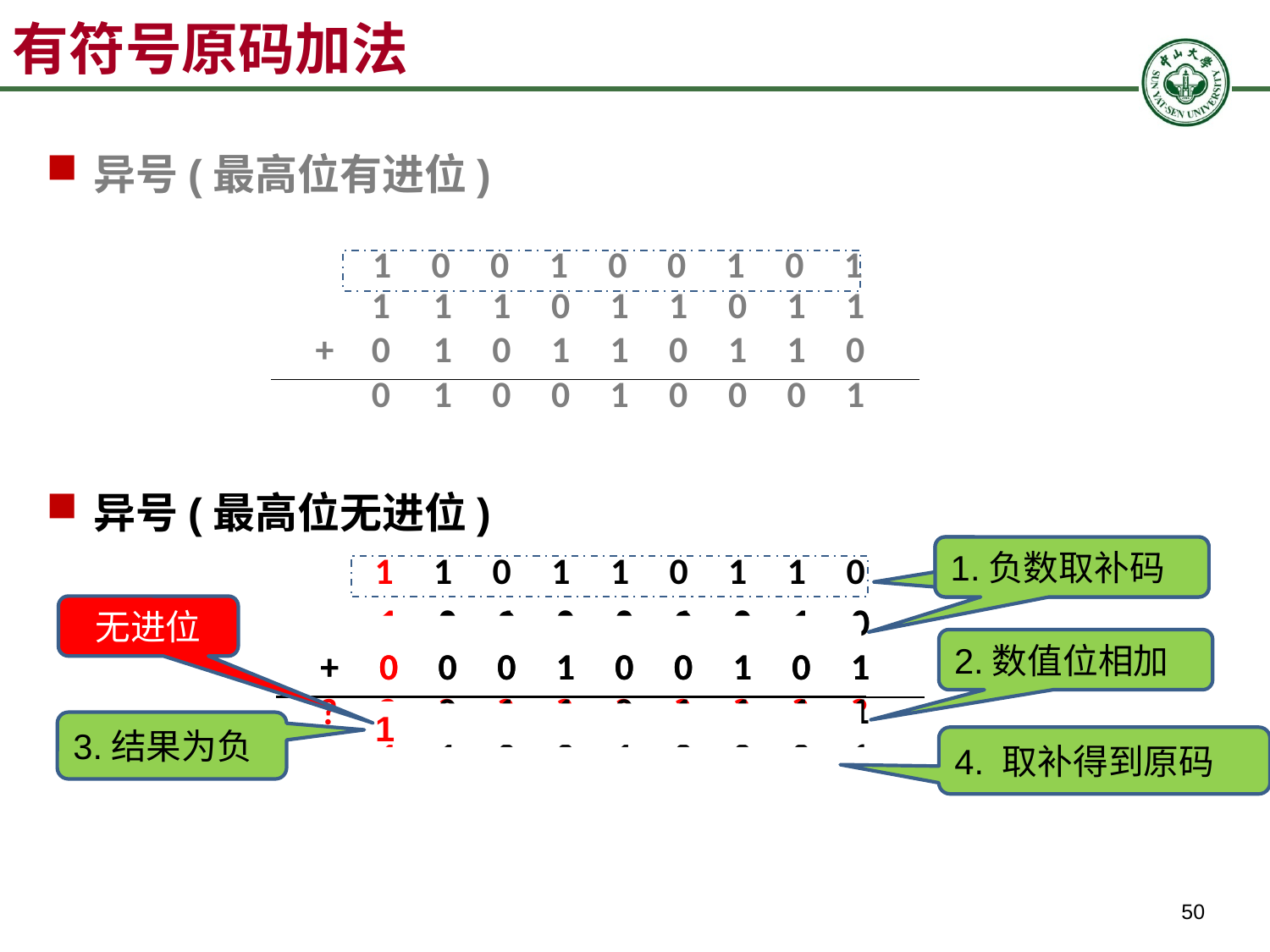

# 有符号原码加法
异号(最高位有进位)

异号(最高位无进位)

|  |  |  |  |  |  |  |  |  |  |  |
| --- | --- | --- | --- | --- | --- | --- | --- | --- | --- | --- |
|  | 1 | 1 | 1 | 0 | 1 | 1 | 0 | 1 | 1 |  |
| + | 0 | 1 | 0 | 1 | 1 | 0 | 1 | 1 | 0 |  |
|  | 0 | 1 | 0 | 0 | 1 | 0 | 0 | 0 | 1 |  |
| 1 | 0 | 0 | 1 | 0 | 0 | 1 | 0 | 1 |
| --- | --- | --- | --- | --- | --- | --- | --- | --- |

1.负数取补码
1.负数取补码

| 1 | 1 | 0 | 1 | 1 | 0 | 1 | 1 | 0 |
| --- | --- | --- | --- | --- | --- | --- | --- | --- |
|  |  |  |  |  |  |  |  |  |  |  |
| --- | --- | --- | --- | --- | --- | --- | --- | --- | --- | --- |
|  | 1 | 0 | 1 | 0 | 0 | 1 | 0 | 1 | 0 |  |
| + | 0 | 0 | 0 | 1 | 0 | 0 | 1 | 0 | 1 |  |
|  |  | 0 | 1 | 1 | 0 | 1 | 1 | 1 | 1 |  |
|  | 1 | 1 | 0 | 0 | 1 | 0 | 0 | 0 | 1 |  |
无进位
|  | 1 | 1 | 0 | 1 | 1 | 0 | 1 | 1 | 0 |  |
| --- | --- | --- | --- | --- | --- | --- | --- | --- | --- | --- |
| + | 0 | 0 | 0 | 1 | 0 | 0 | 1 | 0 | 1 |  |
| ? | ? | ? | ? | ? | ? | ? | ? | ? | ? |  |

2.数值位相加
1

3.结果为负
4. 取补得到原码